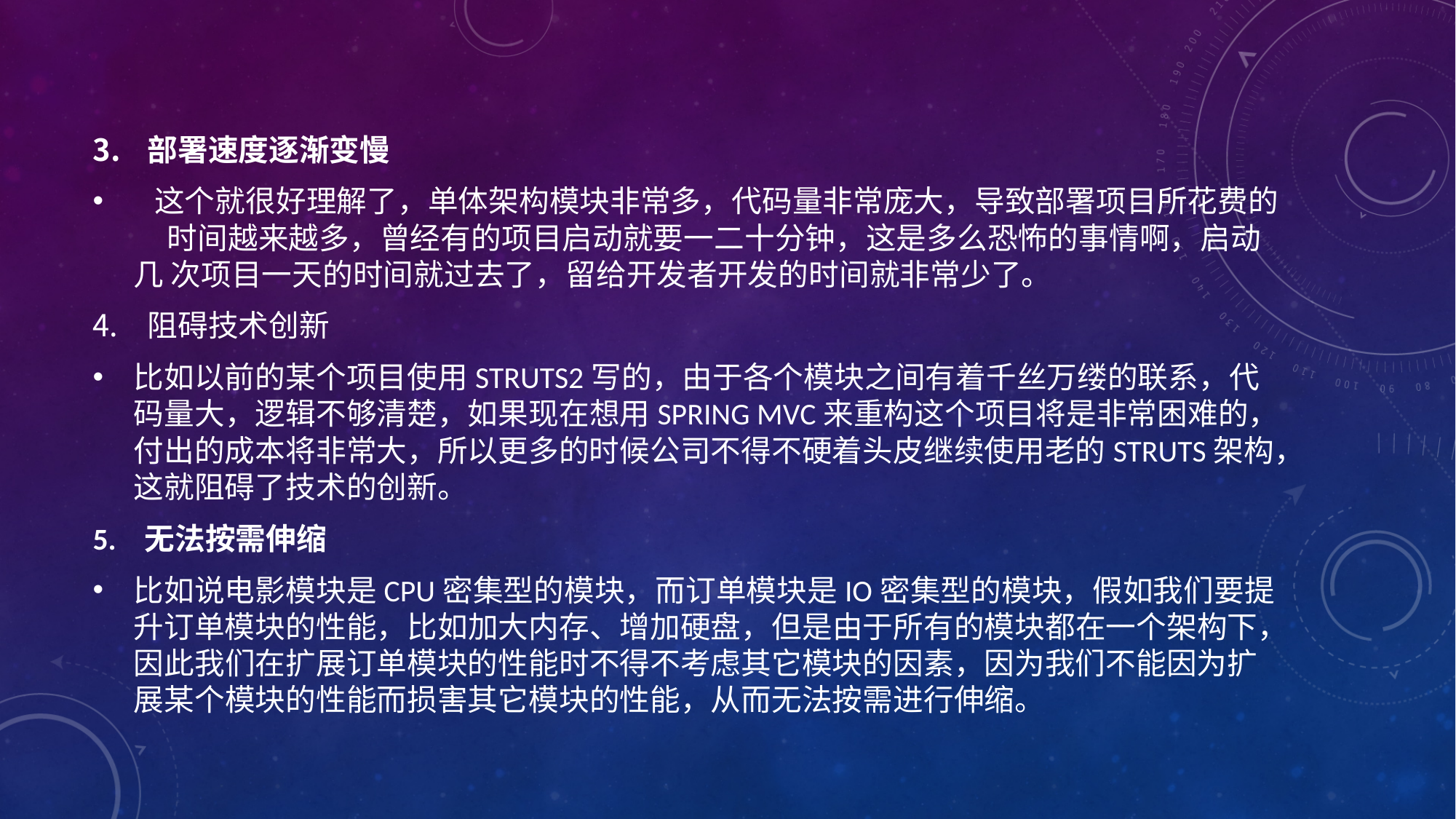

部署速度逐渐变慢
  这个就很好理解了，单体架构模块非常多，代码量非常庞大，导致部署项目所花费的      时间越来越多，曾经有的项目启动就要一二十分钟，这是多么恐怖的事情啊，启动几 次项目一天的时间就过去了，留给开发者开发的时间就非常少了。
阻碍技术创新
比如以前的某个项目使用struts2写的，由于各个模块之间有着千丝万缕的联系，代码量大，逻辑不够清楚，如果现在想用spring mvc来重构这个项目将是非常困难的，付出的成本将非常大，所以更多的时候公司不得不硬着头皮继续使用老的struts架构，这就阻碍了技术的创新。
5.   无法按需伸缩
比如说电影模块是CPU密集型的模块，而订单模块是IO密集型的模块，假如我们要提升订单模块的性能，比如加大内存、增加硬盘，但是由于所有的模块都在一个架构下，因此我们在扩展订单模块的性能时不得不考虑其它模块的因素，因为我们不能因为扩展某个模块的性能而损害其它模块的性能，从而无法按需进行伸缩。